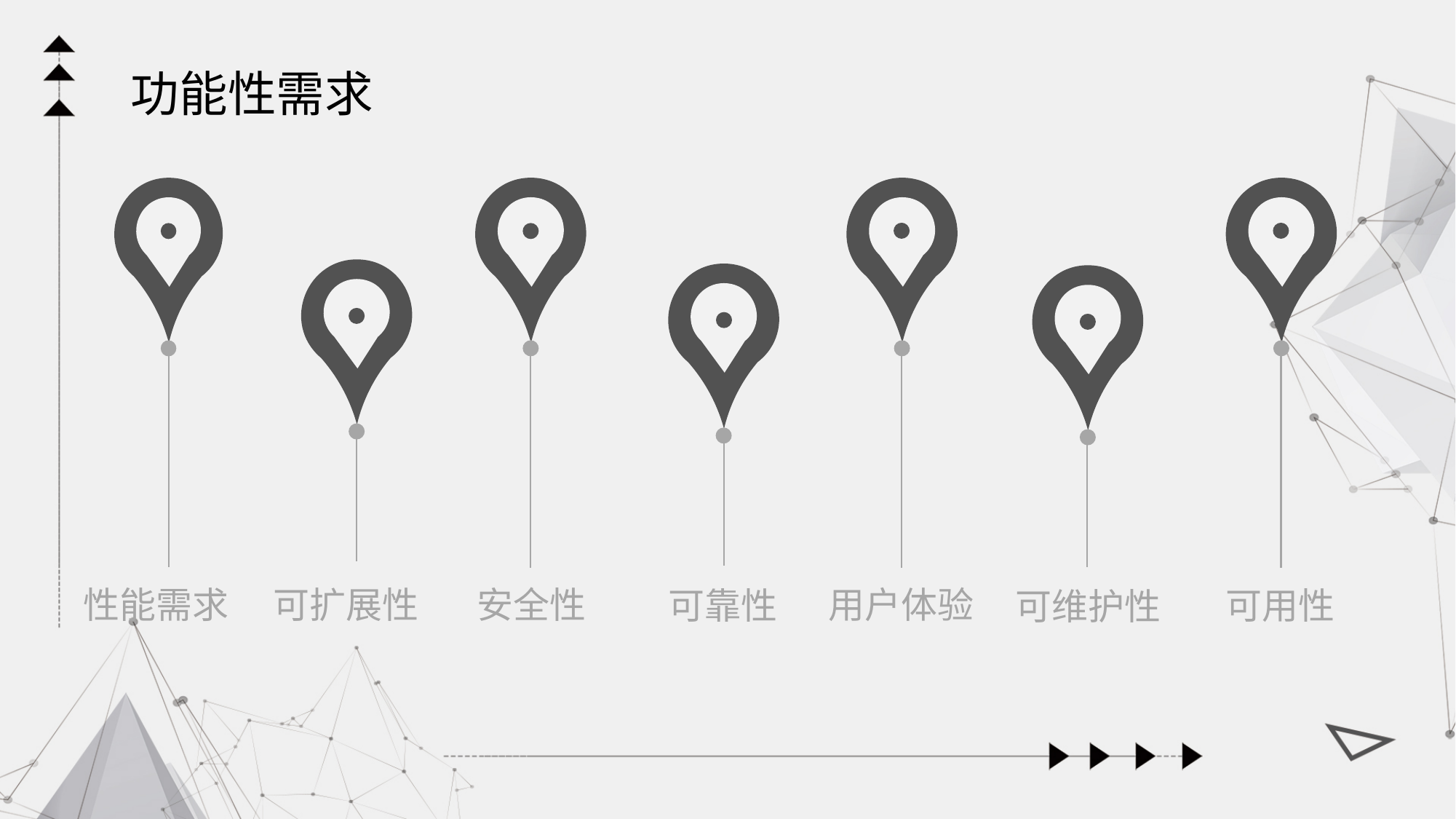

功能性需求

安全性

用户体验

可用性

性能需求

可靠性

可维护性
可扩展性